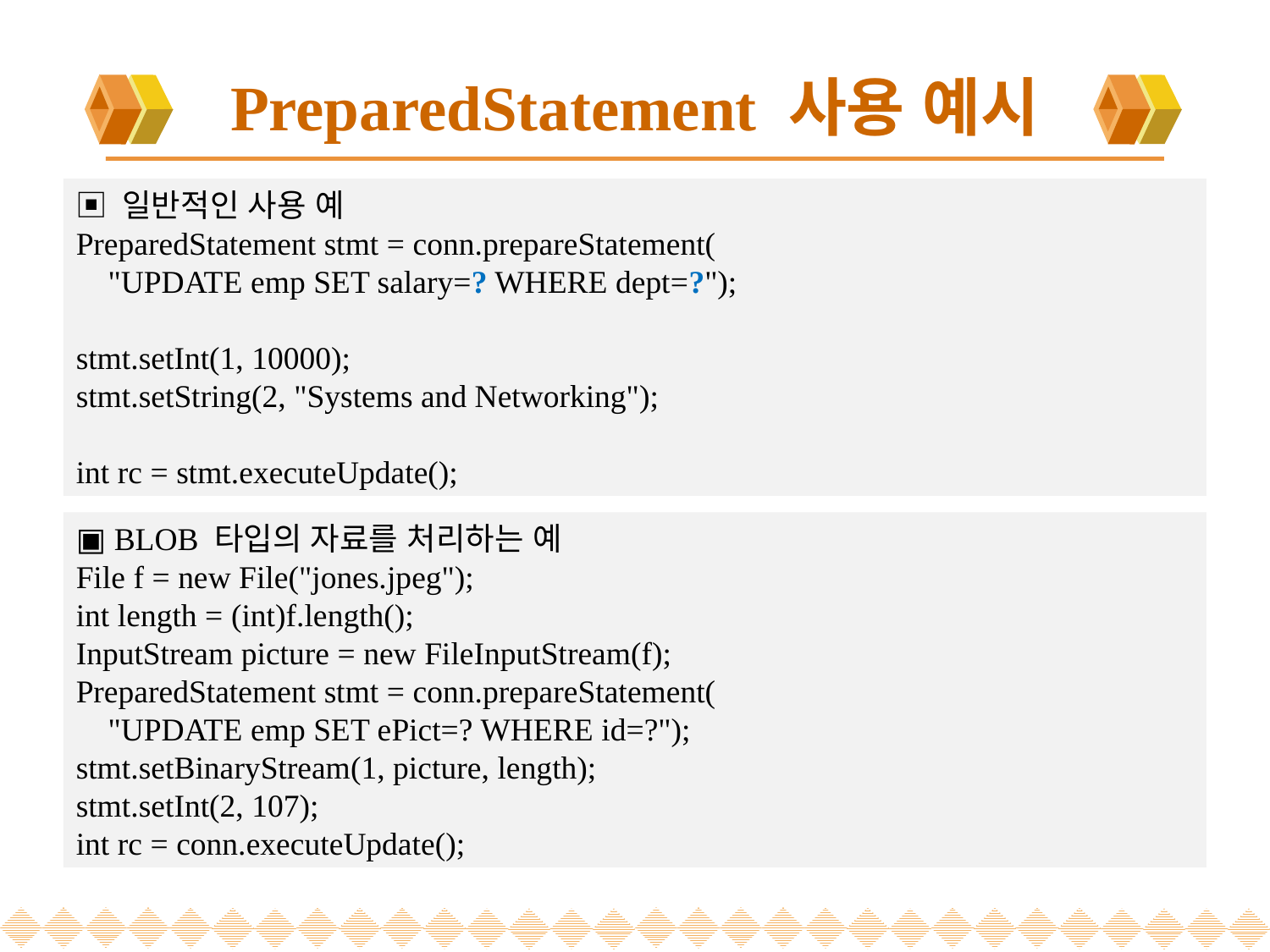

# PreparedStatement 사용 예시
▣ 일반적인 사용 예
PreparedStatement stmt = conn.prepareStatement(
    "UPDATE emp SET salary=? WHERE dept=?");

stmt.setInt(1, 10000);
stmt.setString(2, "Systems and Networking");

int rc = stmt.executeUpdate();
▣ BLOB 타입의 자료를 처리하는 예
File f = new File("jones.jpeg");
int length = (int)f.length();
InputStream picture = new FileInputStream(f);
PreparedStatement stmt = conn.prepareStatement(
    "UPDATE emp SET ePict=? WHERE id=?");
stmt.setBinaryStream(1, picture, length);
stmt.setInt(2, 107);
int rc = conn.executeUpdate();